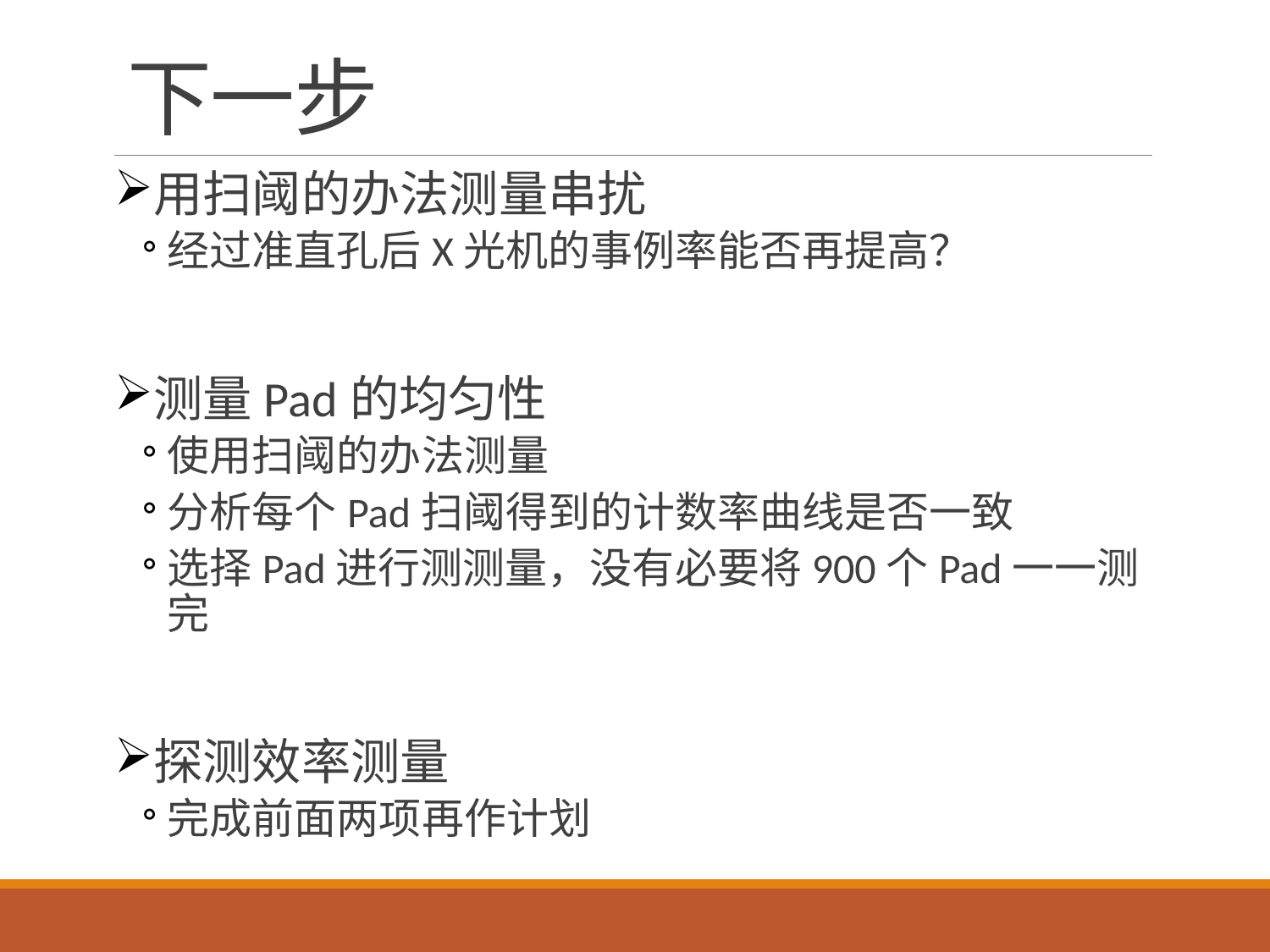

# 下一步
用扫阈的办法测量串扰
经过准直孔后X光机的事例率能否再提高？

测量Pad的均匀性
使用扫阈的办法测量
分析每个Pad扫阈得到的计数率曲线是否一致
选择Pad进行测测量，没有必要将900个Pad一一测完

探测效率测量
完成前面两项再作计划